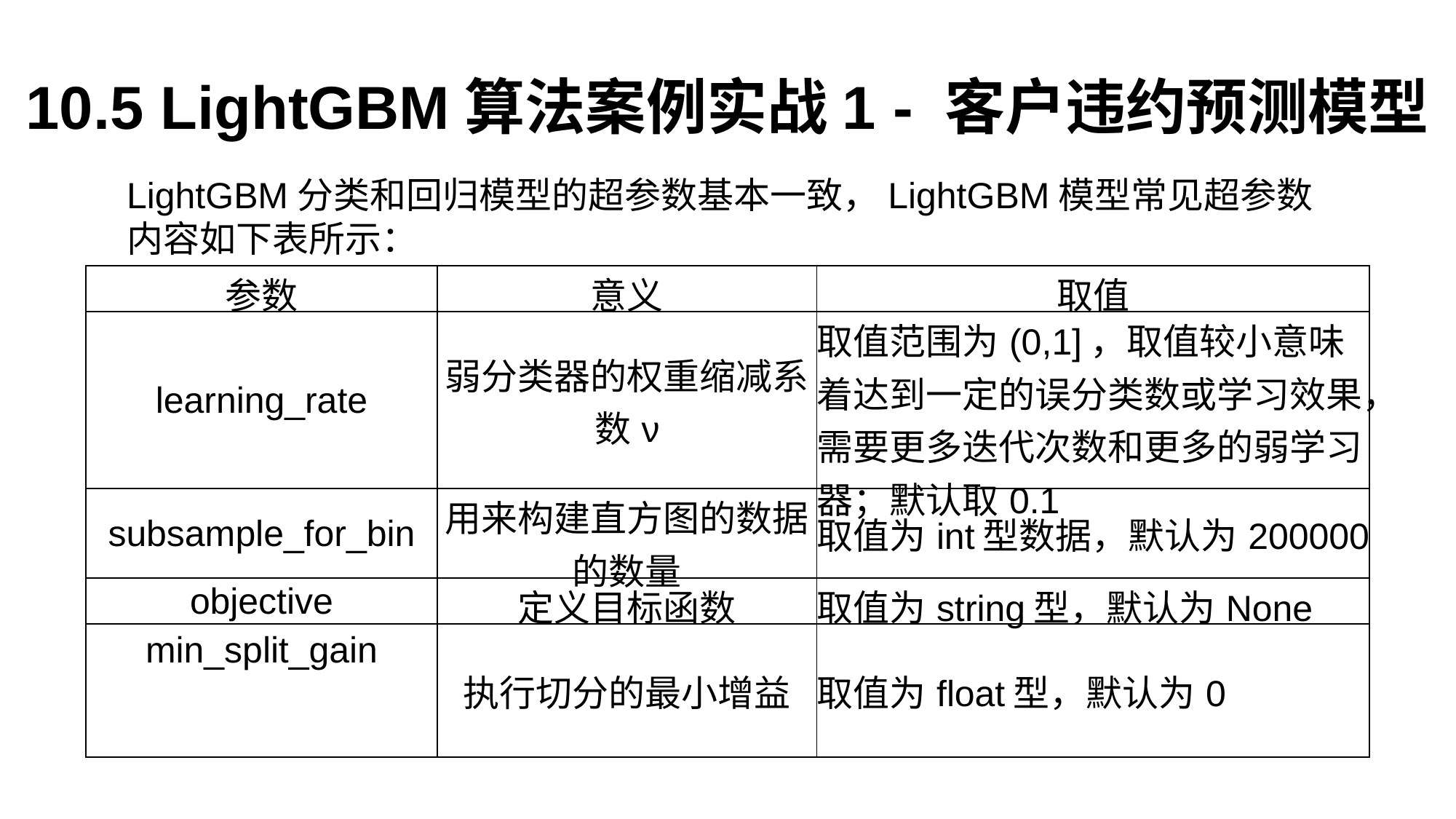

10.5 LightGBM算法案例实战1 - 客户违约预测模型
LightGBM分类和回归模型的超参数基本一致，LightGBM模型常见超参数内容如下表所示：
| 参数 | 意义 | 取值 |
| --- | --- | --- |
| learning\_rate | 弱分类器的权重缩减系数ν | 取值范围为(0,1]，取值较小意味着达到一定的误分类数或学习效果，需要更多迭代次数和更多的弱学习器；默认取0.1 |
| subsample\_for\_bin | 用来构建直方图的数据的数量 | 取值为int型数据，默认为200000 |
| objective | 定义目标函数 | 取值为string型，默认为None |
| min\_split\_gain | 执行切分的最小增益 | 取值为float型，默认为0 |